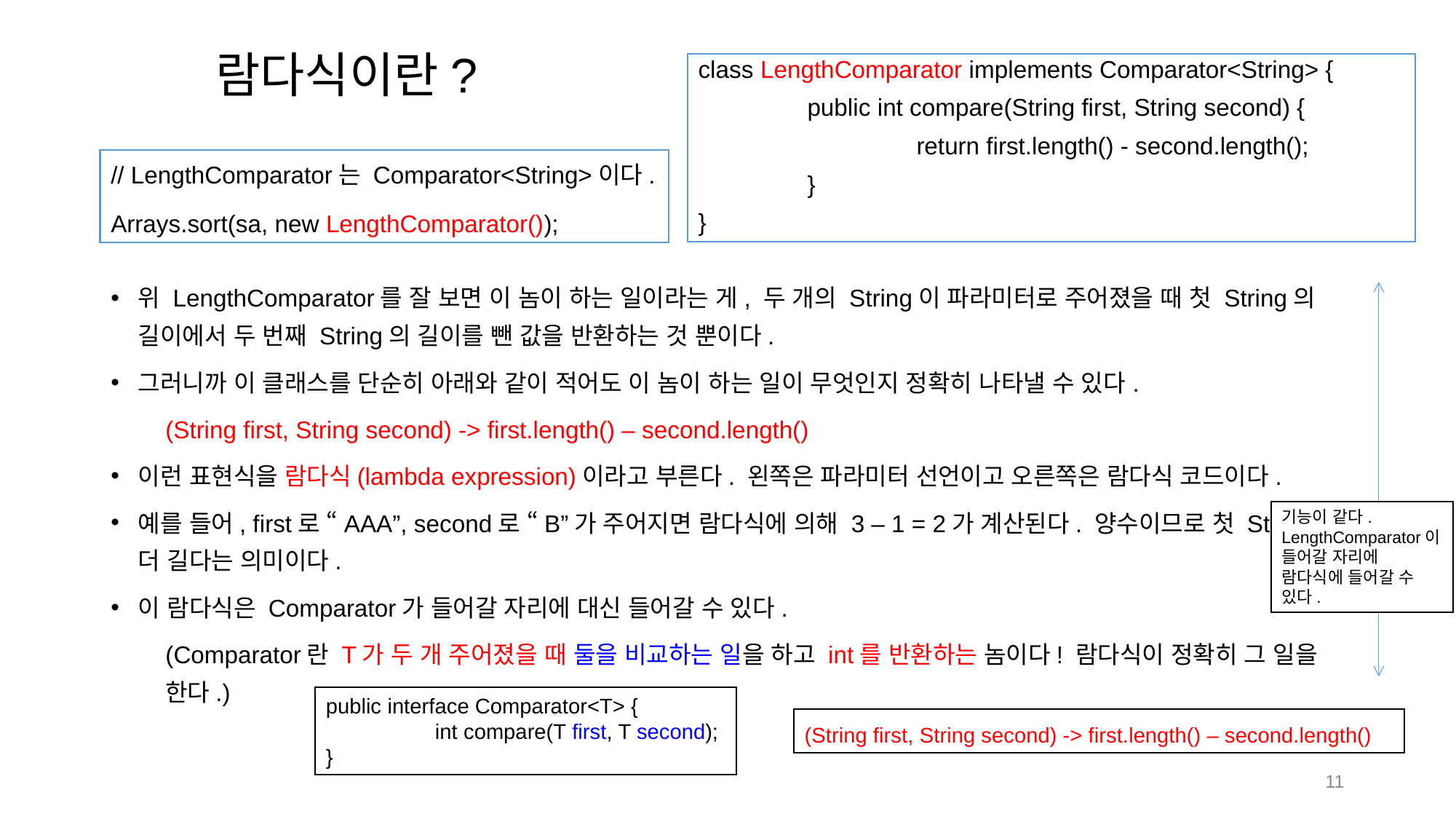

람다식이란?
class LengthComparator implements Comparator<String> {
	public int compare(String first, String second) {
		return first.length() - second.length();
	}
}
// LengthComparator는 Comparator<String>이다.
Arrays.sort(sa, new LengthComparator());
위 LengthComparator를 잘 보면 이 놈이 하는 일이라는 게, 두 개의 String이 파라미터로 주어졌을 때 첫 String의 길이에서 두 번째 String의 길이를 뺀 값을 반환하는 것 뿐이다.
그러니까 이 클래스를 단순히 아래와 같이 적어도 이 놈이 하는 일이 무엇인지 정확히 나타낼 수 있다.
(String first, String second) -> first.length() – second.length()
이런 표현식을 람다식(lambda expression)이라고 부른다. 왼쪽은 파라미터 선언이고 오른쪽은 람다식 코드이다.
예를 들어, first로 “AAA”, second로 “B”가 주어지면 람다식에 의해 3 – 1 = 2가 계산된다. 양수이므로 첫 String이 더 길다는 의미이다.
이 람다식은 Comparator가 들어갈 자리에 대신 들어갈 수 있다.
(Comparator란 T가 두 개 주어졌을 때 둘을 비교하는 일을 하고 int를 반환하는 놈이다! 람다식이 정확히 그 일을 한다.)
기능이 같다.
LengthComparator이 들어갈 자리에 람다식에 들어갈 수 있다.
public interface Comparator<T> {
	int compare(T first, T second);
}
(String first, String second) -> first.length() – second.length()
11